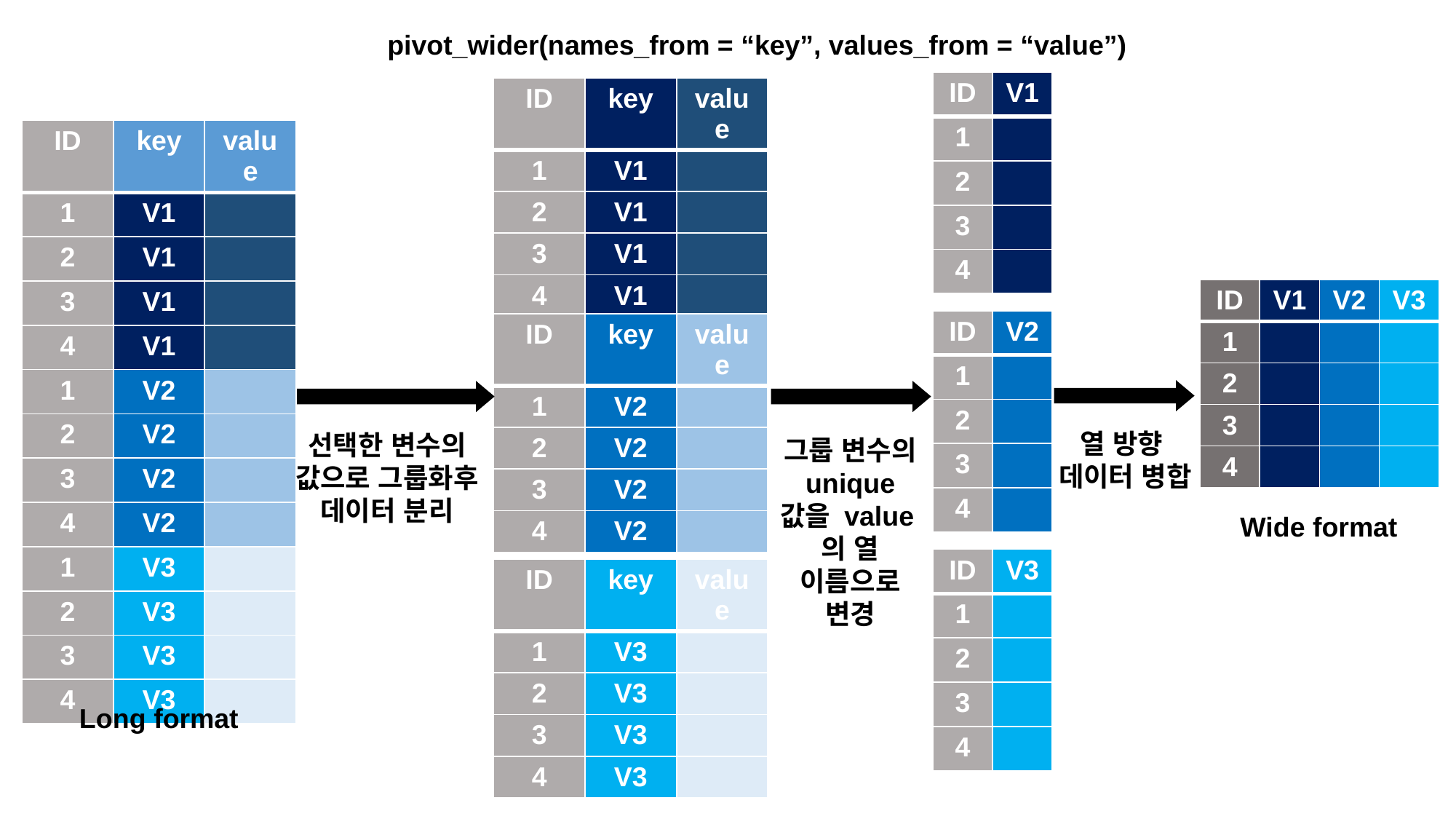

pivot_wider(names_from = “key”, values_from = “value”)
| ID | V1 |
| --- | --- |
| 1 |  |
| 2 |  |
| 3 |  |
| 4 |  |
| ID | key | value |
| --- | --- | --- |
| 1 | V1 |  |
| 2 | V1 |  |
| 3 | V1 |  |
| 4 | V1 |  |
| ID | key | value |
| --- | --- | --- |
| 1 | V1 |  |
| 2 | V1 |  |
| 3 | V1 |  |
| 4 | V1 |  |
| 1 | V2 |  |
| 2 | V2 |  |
| 3 | V2 |  |
| 4 | V2 |  |
| 1 | V3 |  |
| 2 | V3 |  |
| 3 | V3 |  |
| 4 | V3 |  |
| ID | V1 | V2 | V3 |
| --- | --- | --- | --- |
| 1 |  |  |  |
| 2 |  |  |  |
| 3 |  |  |  |
| 4 |  |  |  |
| ID | V2 |
| --- | --- |
| 1 |  |
| 2 |  |
| 3 |  |
| 4 |  |
| ID | key | value |
| --- | --- | --- |
| 1 | V2 |  |
| 2 | V2 |  |
| 3 | V2 |  |
| 4 | V2 |  |

열 방향
데이터 병합
선택한 변수의 값으로 그룹화후 데이터 분리
그룹 변수의 unique 값을 value의 열 이름으로 변경
Wide format
| ID | V3 |
| --- | --- |
| 1 |  |
| 2 |  |
| 3 |  |
| 4 |  |
| ID | key | value |
| --- | --- | --- |
| 1 | V3 |  |
| 2 | V3 |  |
| 3 | V3 |  |
| 4 | V3 |  |
Long format